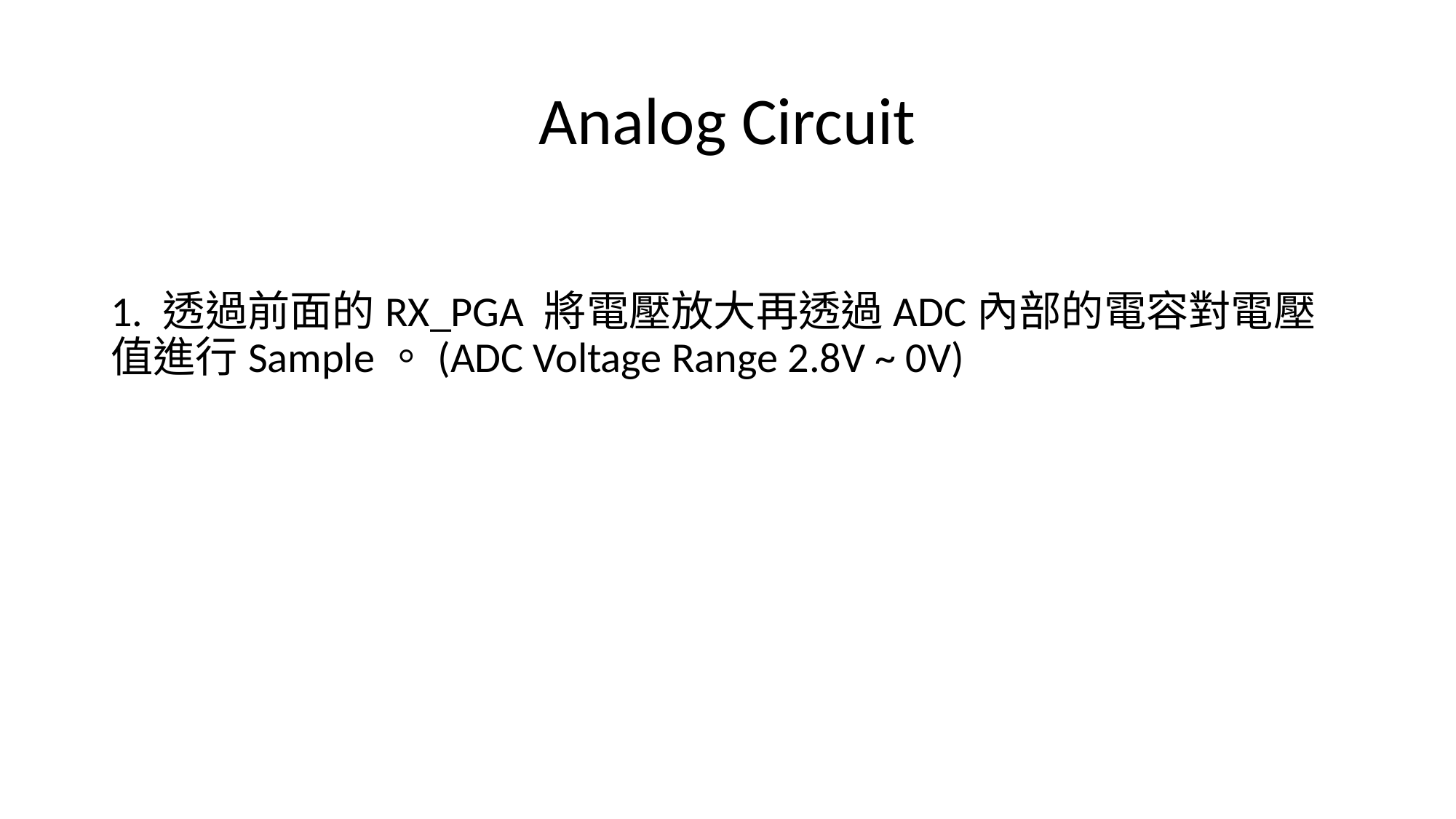

# Analog Circuit

1. 透過前面的RX_PGA 將電壓放大再透過ADC內部的電容對電壓值進行Sample。(ADC Voltage Range 2.8V ~ 0V)